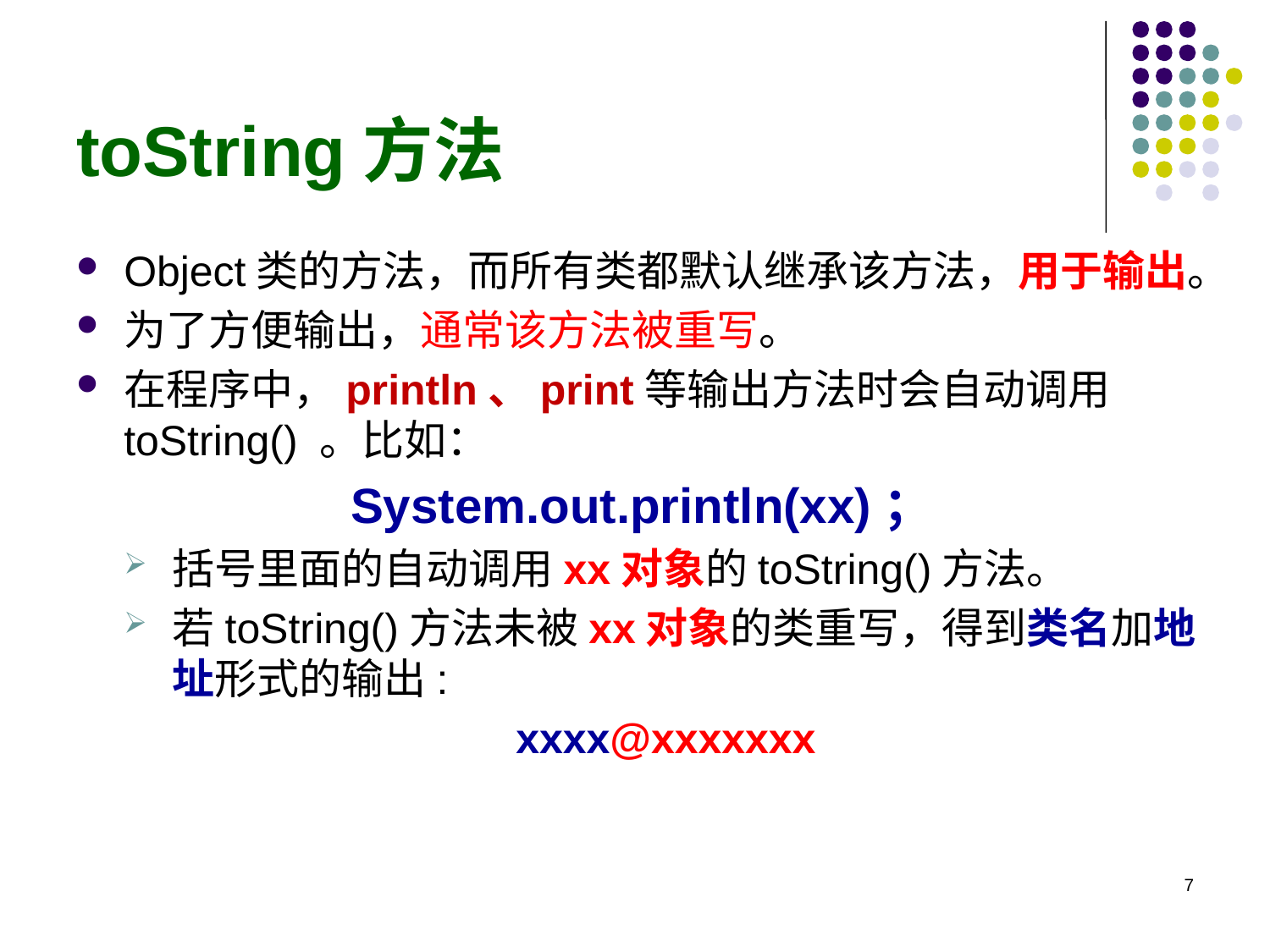

# toString方法
Object类的方法，而所有类都默认继承该方法，用于输出。
为了方便输出，通常该方法被重写。
在程序中，println、print等输出方法时会自动调用toString() 。比如：
System.out.println(xx)；
括号里面的自动调用xx对象的toString()方法。
若toString()方法未被xx对象的类重写，得到类名加地址形式的输出:
xxxx@xxxxxxx
7